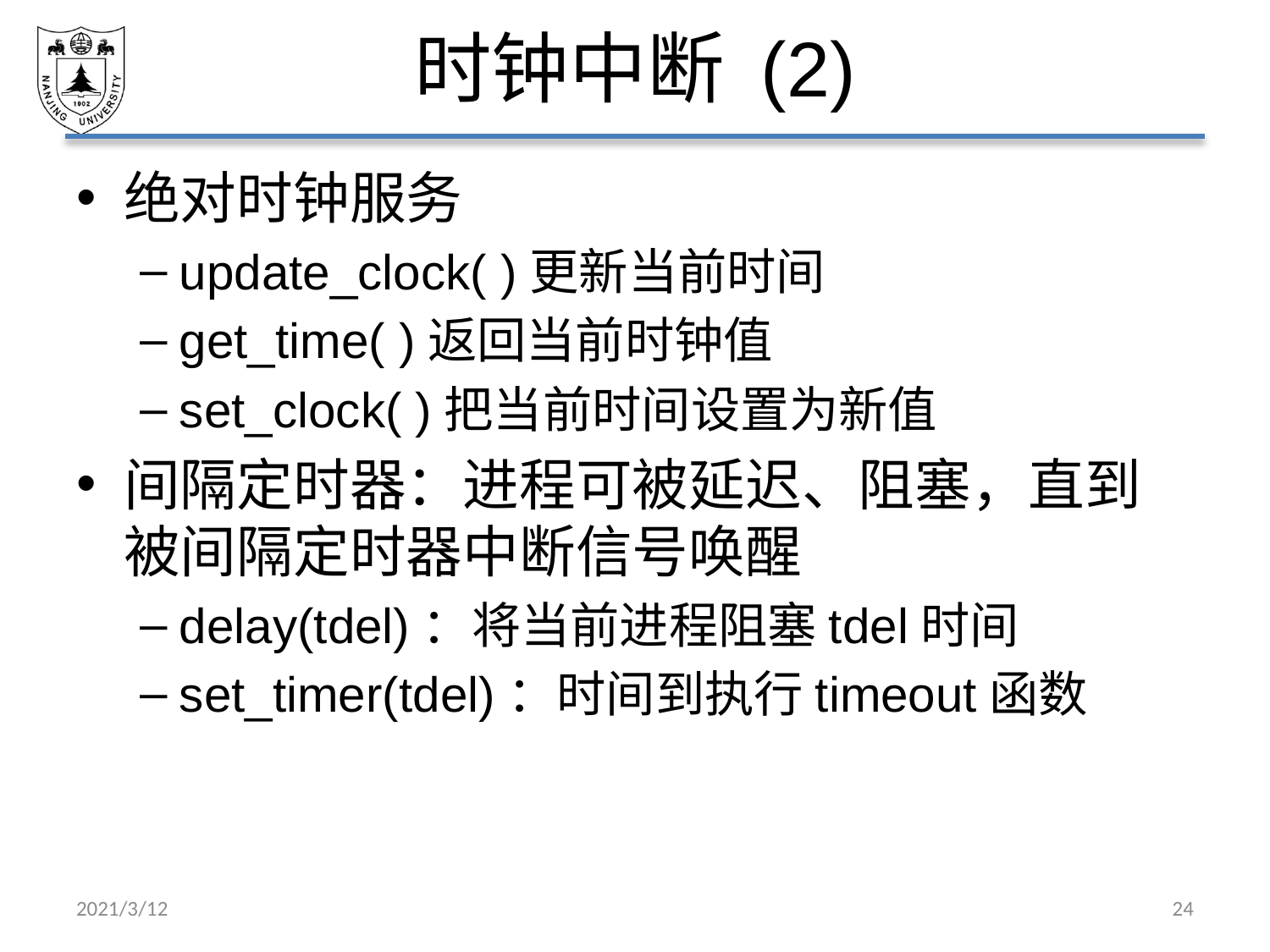

# 时钟中断 (2)
绝对时钟服务
update_clock( )更新当前时间
get_time( )返回当前时钟值
set_clock( )把当前时间设置为新值
间隔定时器：进程可被延迟、阻塞，直到被间隔定时器中断信号唤醒
delay(tdel)：将当前进程阻塞tdel时间
set_timer(tdel)：时间到执行timeout函数

2021/3/12
24